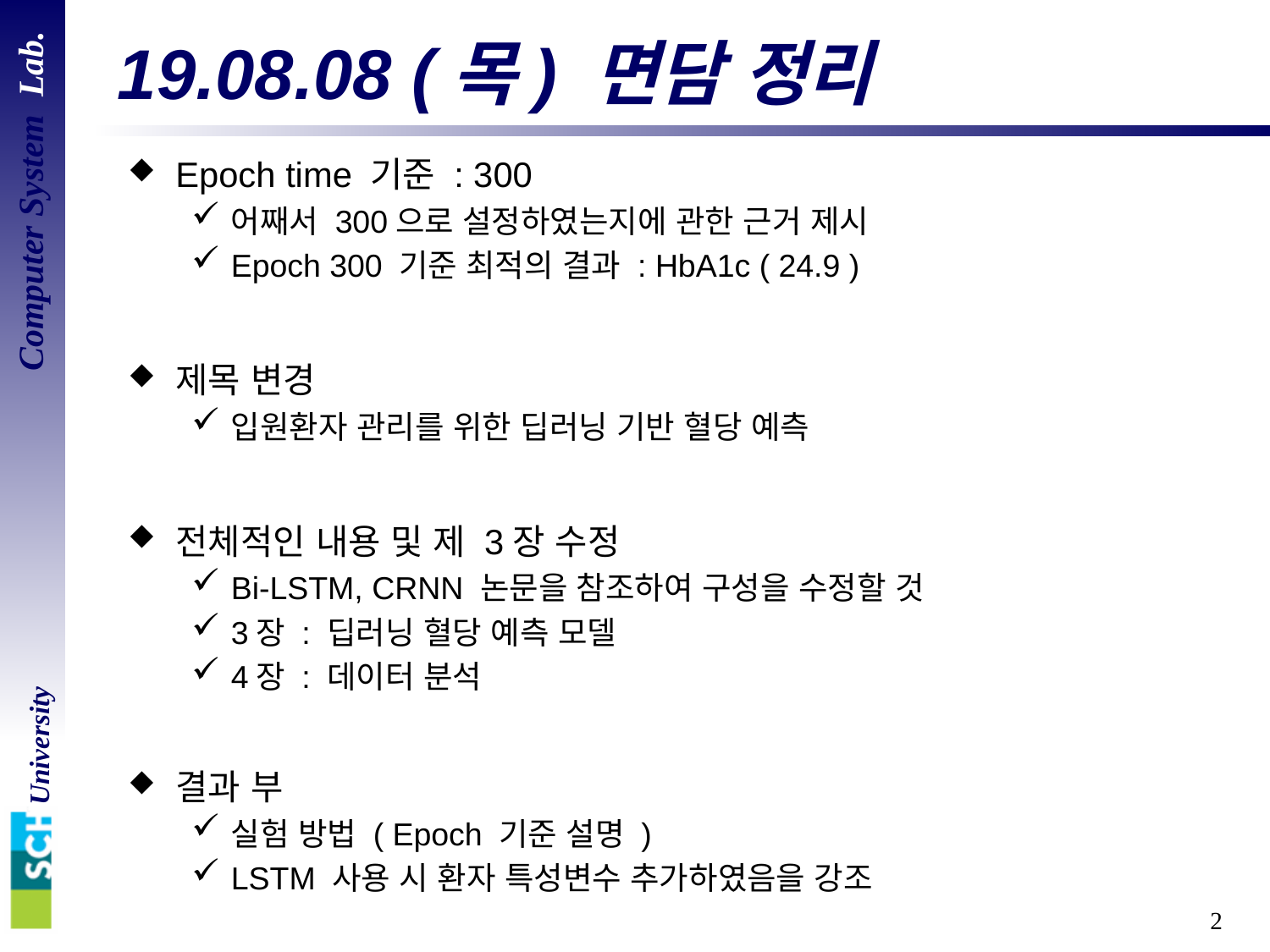

# 19.08.08 (목) 면담 정리
Epoch time 기준 : 300
어째서 300으로 설정하였는지에 관한 근거 제시
Epoch 300 기준 최적의 결과 : HbA1c ( 24.9 )

제목 변경
입원환자 관리를 위한 딥러닝 기반 혈당 예측

전체적인 내용 및 제 3장 수정
Bi-LSTM, CRNN 논문을 참조하여 구성을 수정할 것
3장 : 딥러닝 혈당 예측 모델
4장 : 데이터 분석

결과 부
실험 방법 ( Epoch 기준 설명 )
LSTM 사용 시 환자 특성변수 추가하였음을 강조